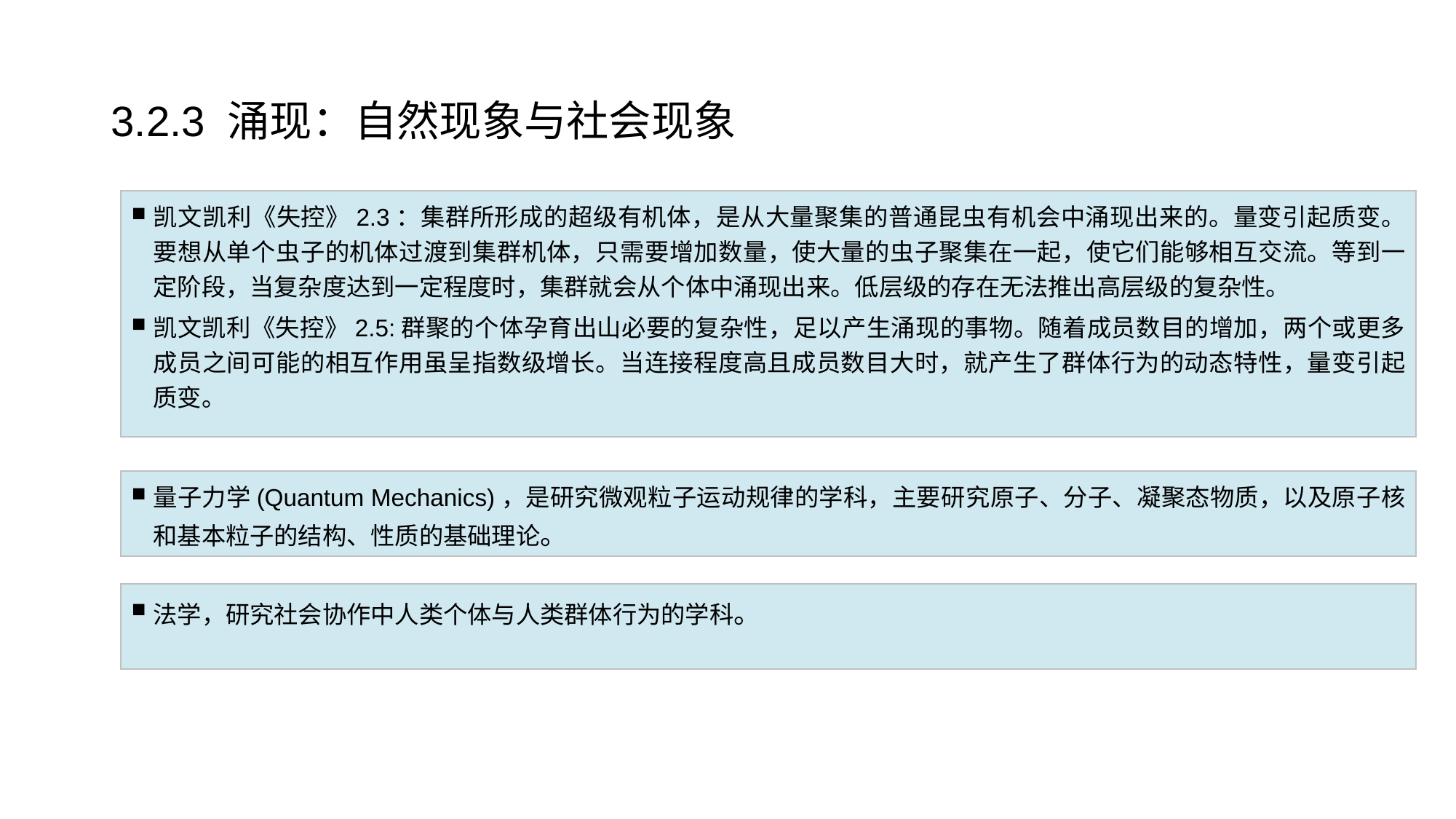

# 3.2.3 涌现：自然现象与社会现象
凯文凯利《失控》2.3：集群所形成的超级有机体，是从大量聚集的普通昆虫有机会中涌现出来的。量变引起质变。要想从单个虫子的机体过渡到集群机体，只需要增加数量，使大量的虫子聚集在一起，使它们能够相互交流。等到一定阶段，当复杂度达到一定程度时，集群就会从个体中涌现出来。低层级的存在无法推出高层级的复杂性。
凯文凯利《失控》2.5:群聚的个体孕育出山必要的复杂性，足以产生涌现的事物。随着成员数目的增加，两个或更多成员之间可能的相互作用虽呈指数级增长。当连接程度高且成员数目大时，就产生了群体行为的动态特性，量变引起质变。

量子力学(Quantum Mechanics)，是研究微观粒子运动规律的学科，主要研究原子、分子、凝聚态物质，以及原子核和基本粒子的结构、性质的基础理论。

法学，研究社会协作中人类个体与人类群体行为的学科。